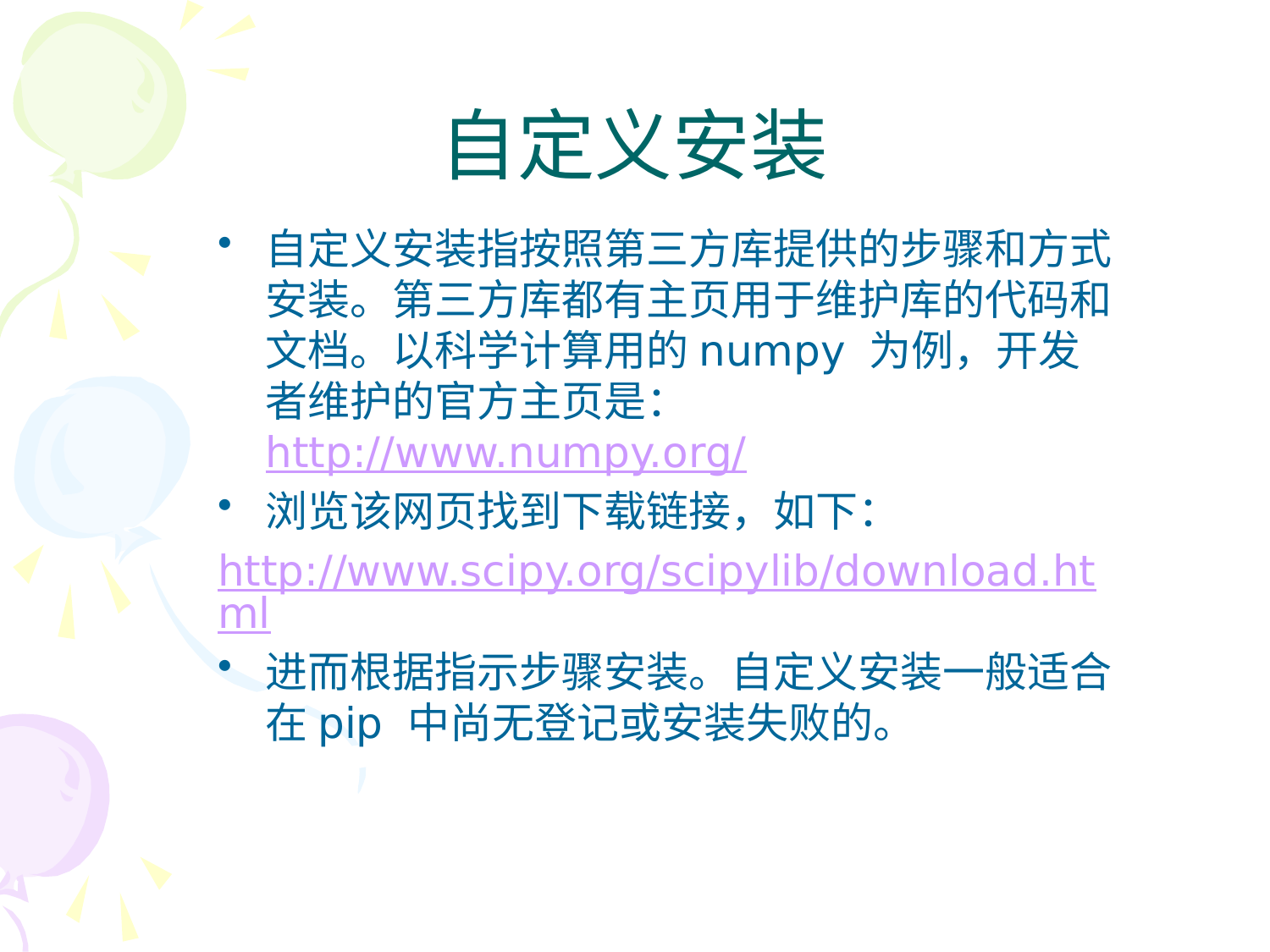

# 自定义安装
自定义安装指按照第三方库提供的步骤和方式安装。第三方库都有主页用于维护库的代码和文档。以科学计算用的numpy 为例，开发者维护的官方主页是： http://www.numpy.org/
浏览该网页找到下载链接，如下：
http://www.scipy.org/scipylib/download.html
进而根据指示步骤安装。自定义安装一般适合在pip 中尚无登记或安装失败的。